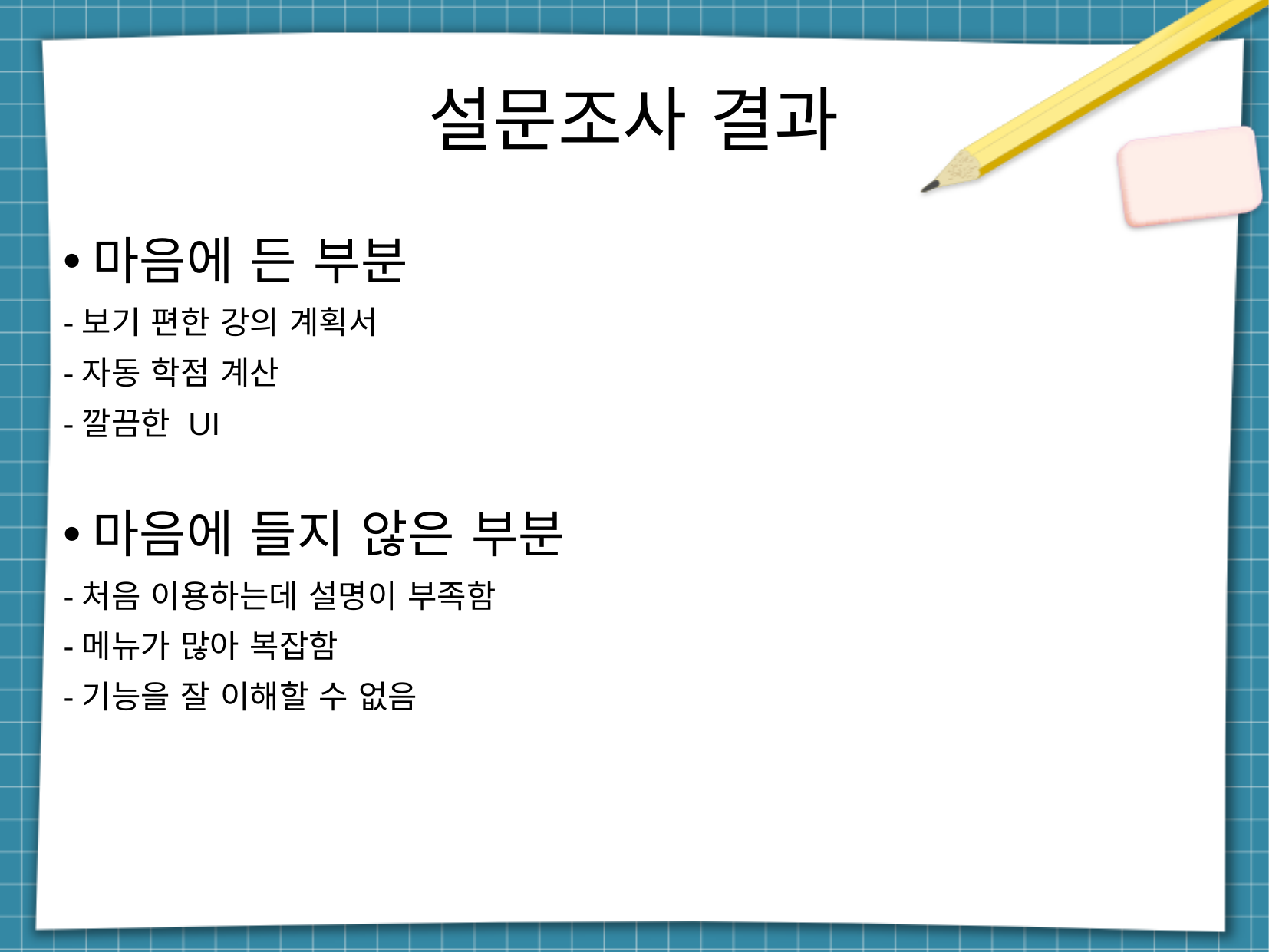

설문조사 결과
마음에 든 부분
-보기 편한 강의 계획서
-자동 학점 계산
-깔끔한 UI

마음에 들지 않은 부분
-처음 이용하는데 설명이 부족함
-메뉴가 많아 복잡함
-기능을 잘 이해할 수 없음